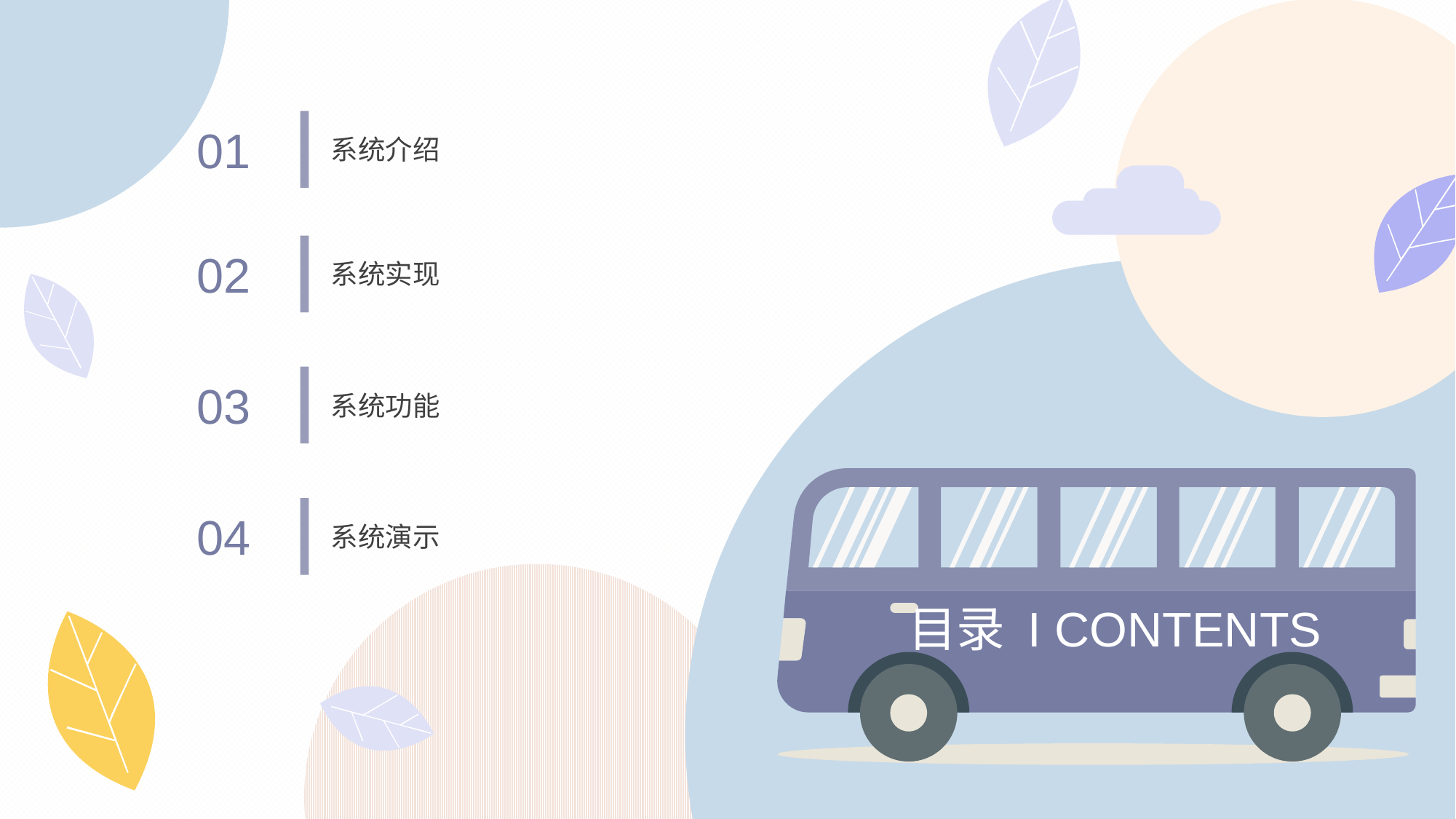

01
系统介绍

02
系统实现

03
系统功能

04
系统演示

目录 I CONTENTS